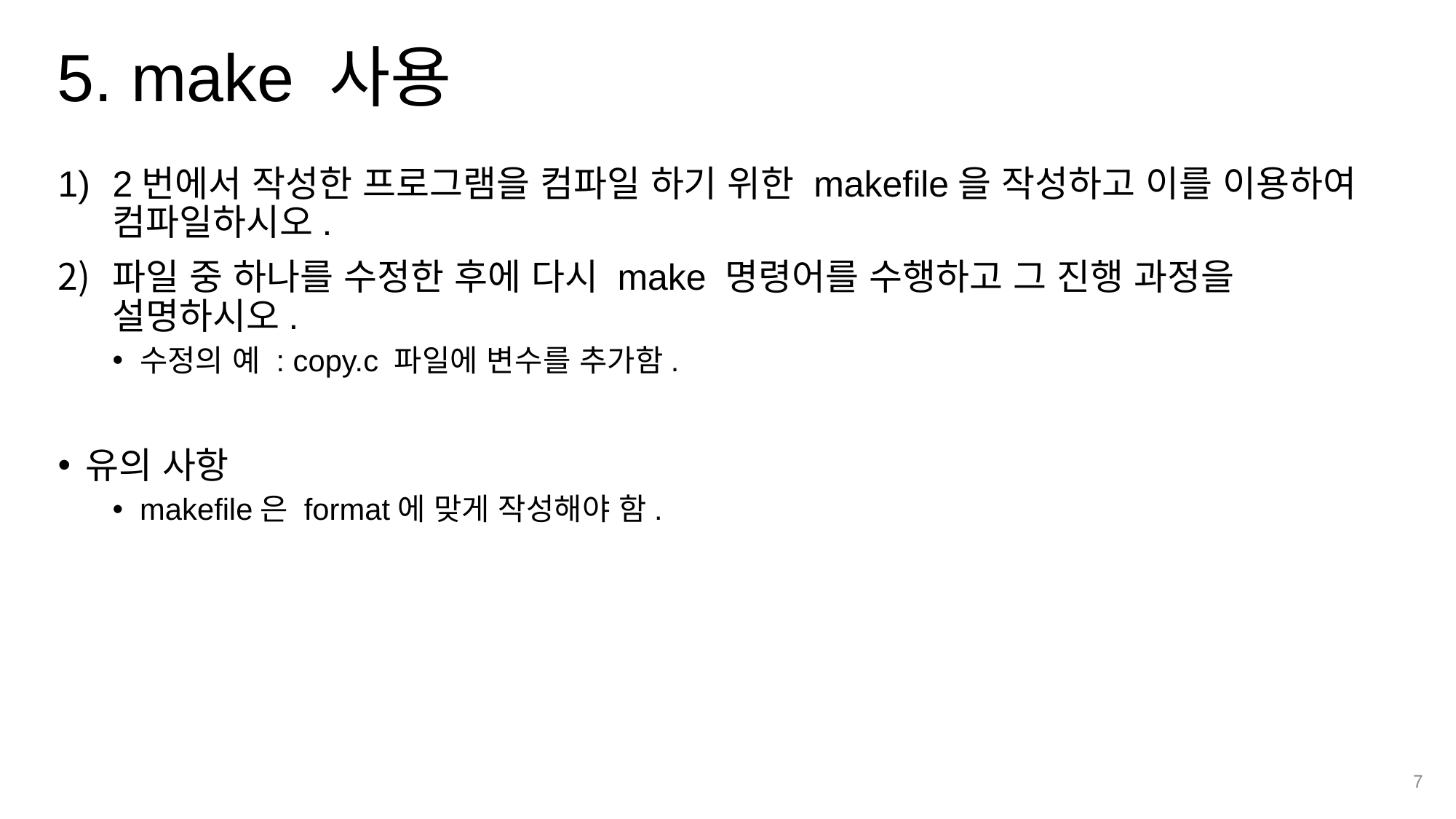

# 5. make 사용
2번에서 작성한 프로그램을 컴파일 하기 위한 makefile을 작성하고 이를 이용하여 컴파일하시오.
파일 중 하나를 수정한 후에 다시 make 명령어를 수행하고 그 진행 과정을 설명하시오.
수정의 예 : copy.c 파일에 변수를 추가함.

유의 사항
makefile은 format에 맞게 작성해야 함.

7